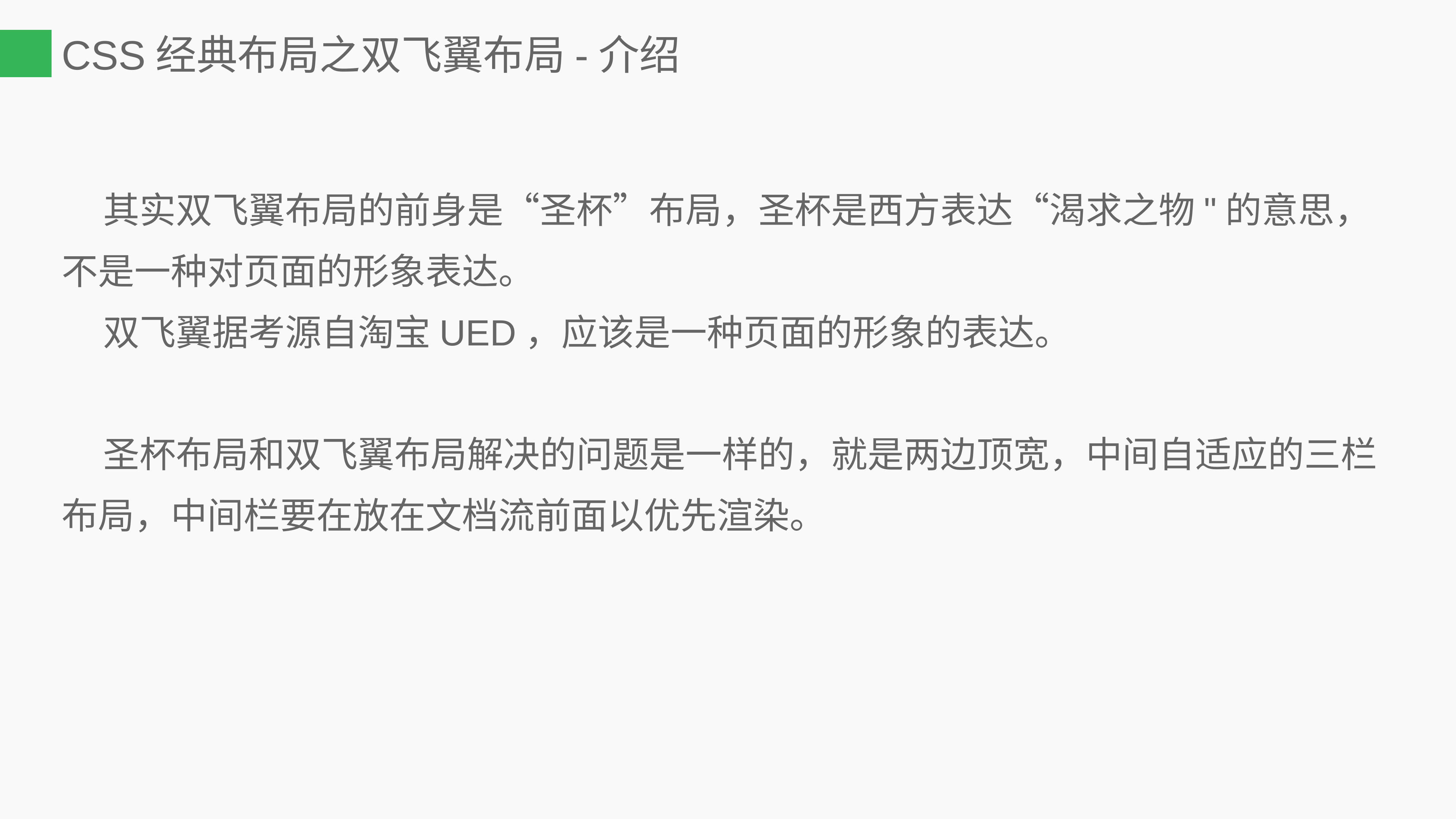

# CSS经典布局之双飞翼布局-介绍
    其实双飞翼布局的前身是“圣杯”布局，圣杯是西方表达“渴求之物"的意思，不是一种对页面的形象表达。
    双飞翼据考源自淘宝UED，应该是一种页面的形象的表达。

    圣杯布局和双飞翼布局解决的问题是一样的，就是两边顶宽，中间自适应的三栏布局，中间栏要在放在文档流前面以优先渲染。